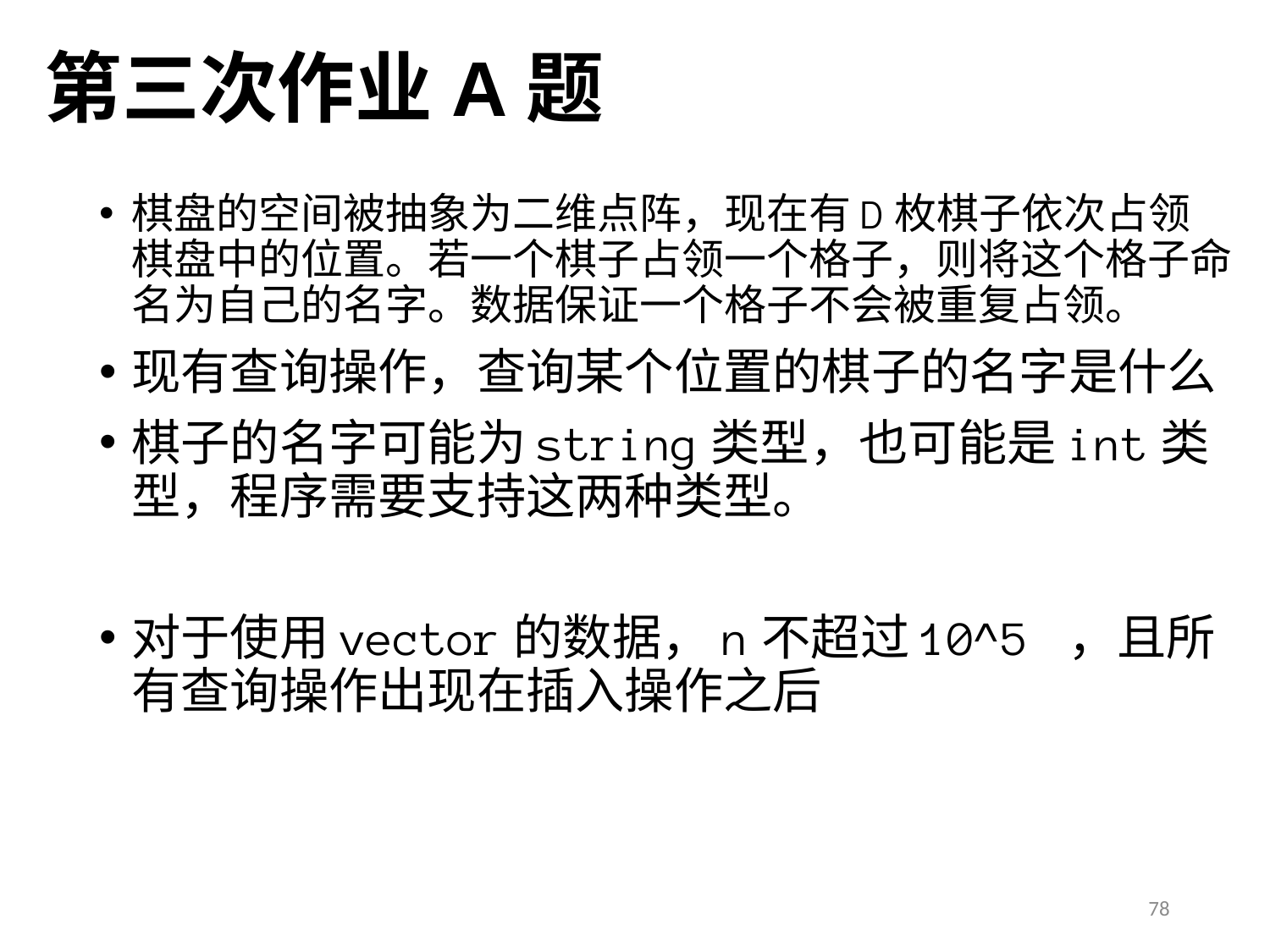

第三次作业A题
棋盘的空间被抽象为二维点阵，现在有D枚棋子依次占领棋盘中的位置。若一个棋子占领一个格子，则将这个格子命名为自己的名字。数据保证一个格子不会被重复占领。
现有查询操作，查询某个位置的棋子的名字是什么
棋子的名字可能为string类型，也可能是int类型，程序需要支持这两种类型。

对于使用vector的数据，n不超过10^5 ，且所有查询操作出现在插入操作之后

78